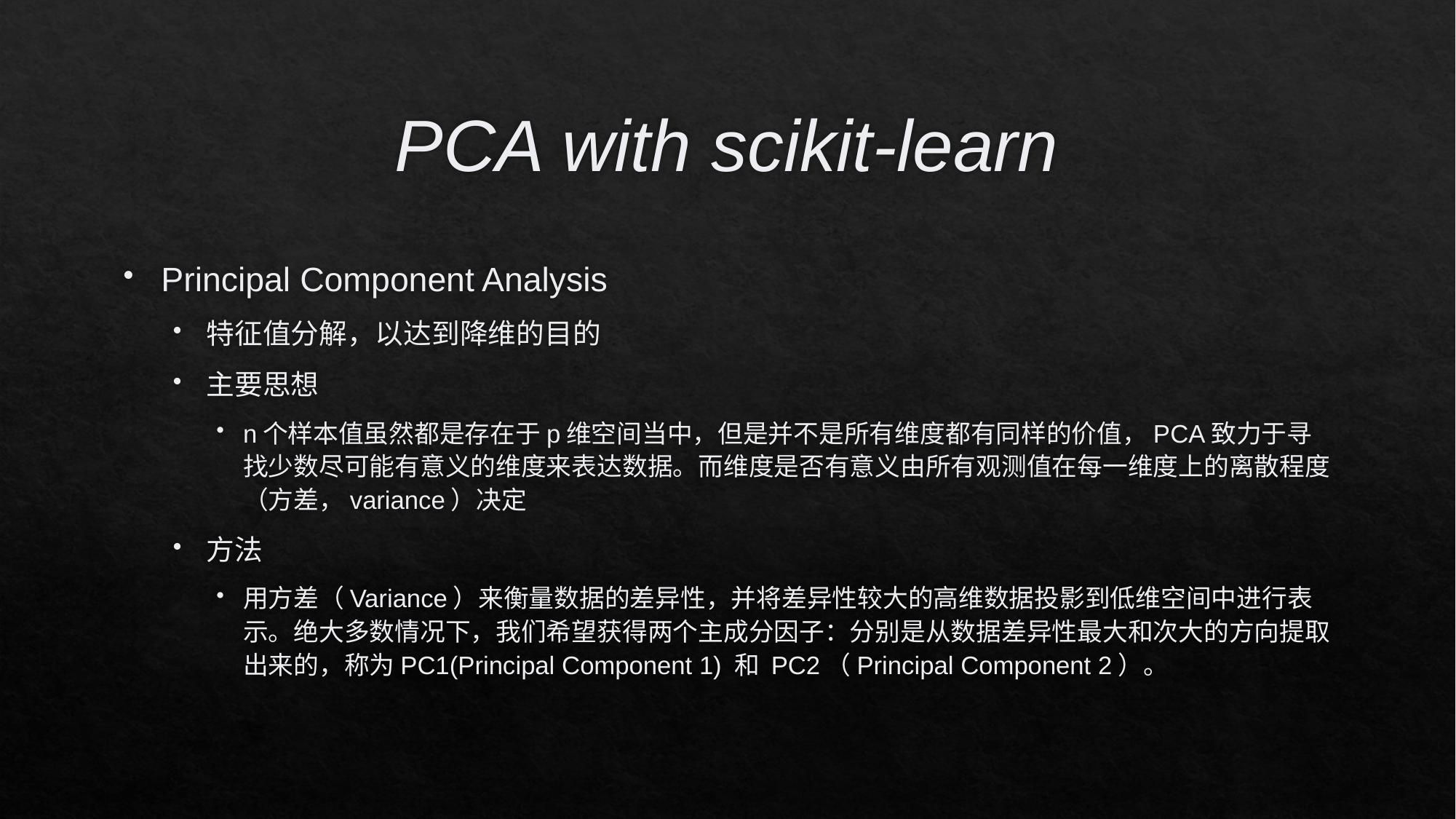

# PCA with scikit-learn
Principal Component Analysis
特征值分解，以达到降维的目的
主要思想
n个样本值虽然都是存在于p维空间当中，但是并不是所有维度都有同样的价值，PCA致力于寻找少数尽可能有意义的维度来表达数据。而维度是否有意义由所有观测值在每一维度上的离散程度（方差，variance）决定
方法
用方差（Variance）来衡量数据的差异性，并将差异性较大的高维数据投影到低维空间中进行表示。绝大多数情况下，我们希望获得两个主成分因子：分别是从数据差异性最大和次大的方向提取出来的，称为PC1(Principal Component 1) 和 PC2（Principal Component 2）。